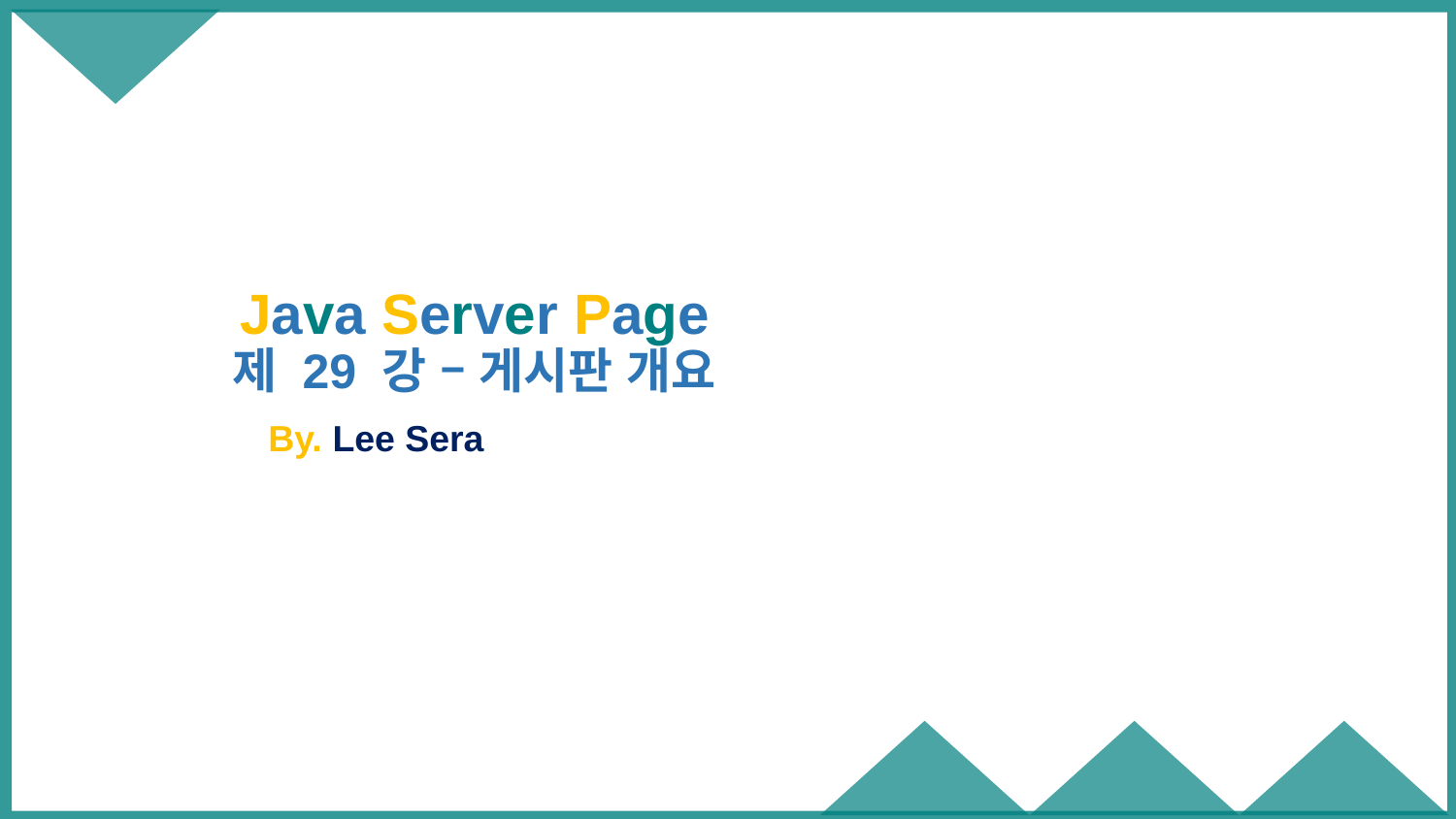

# Java Server Page 제 29 강 – 게시판 개요
By. Lee Sera